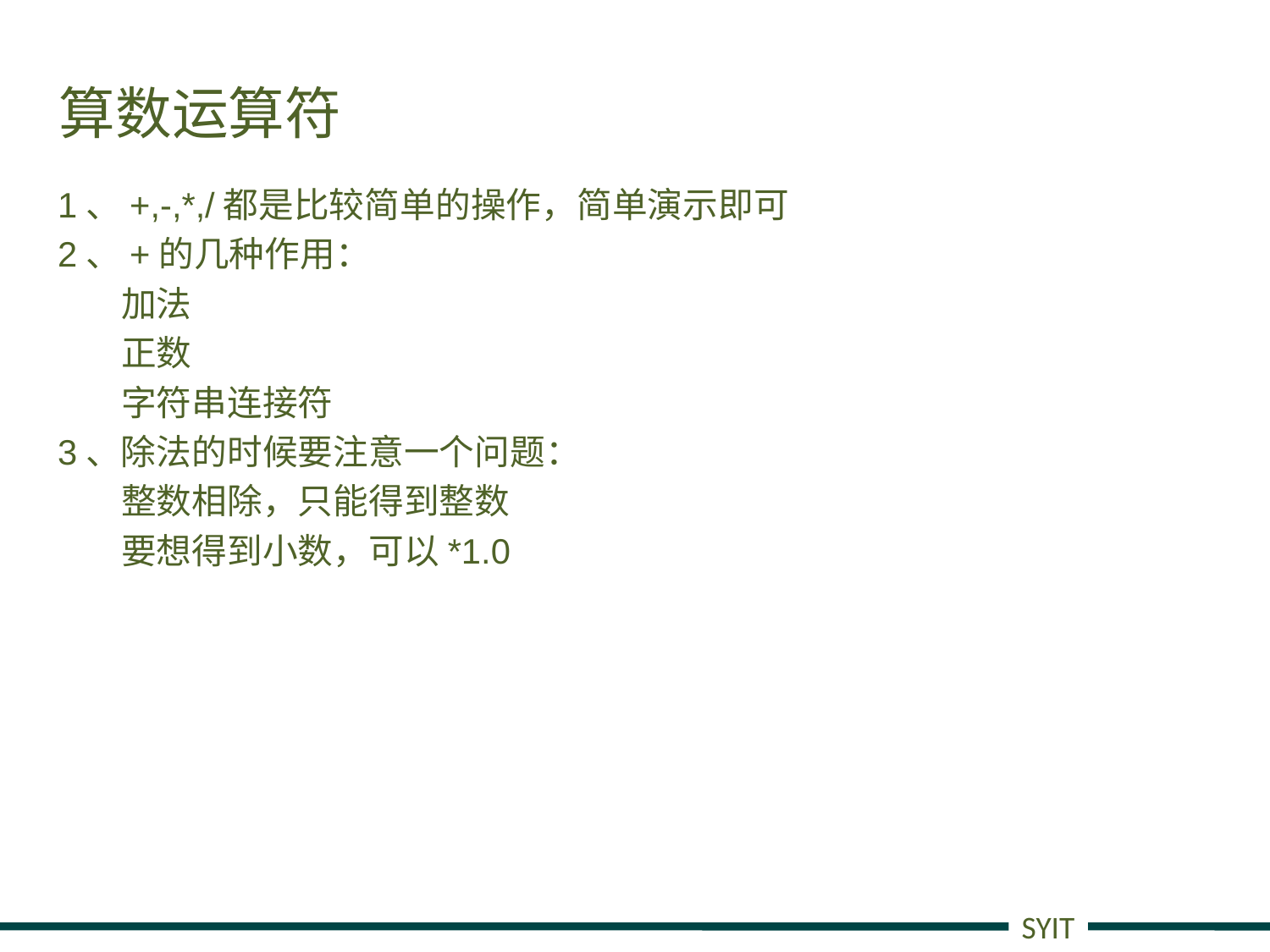

# 算数运算符
1、+,-,*,/都是比较简单的操作，简单演示即可
2、+的几种作用：
加法
正数
字符串连接符
3、除法的时候要注意一个问题：
整数相除，只能得到整数
要想得到小数，可以*1.0

SYIT